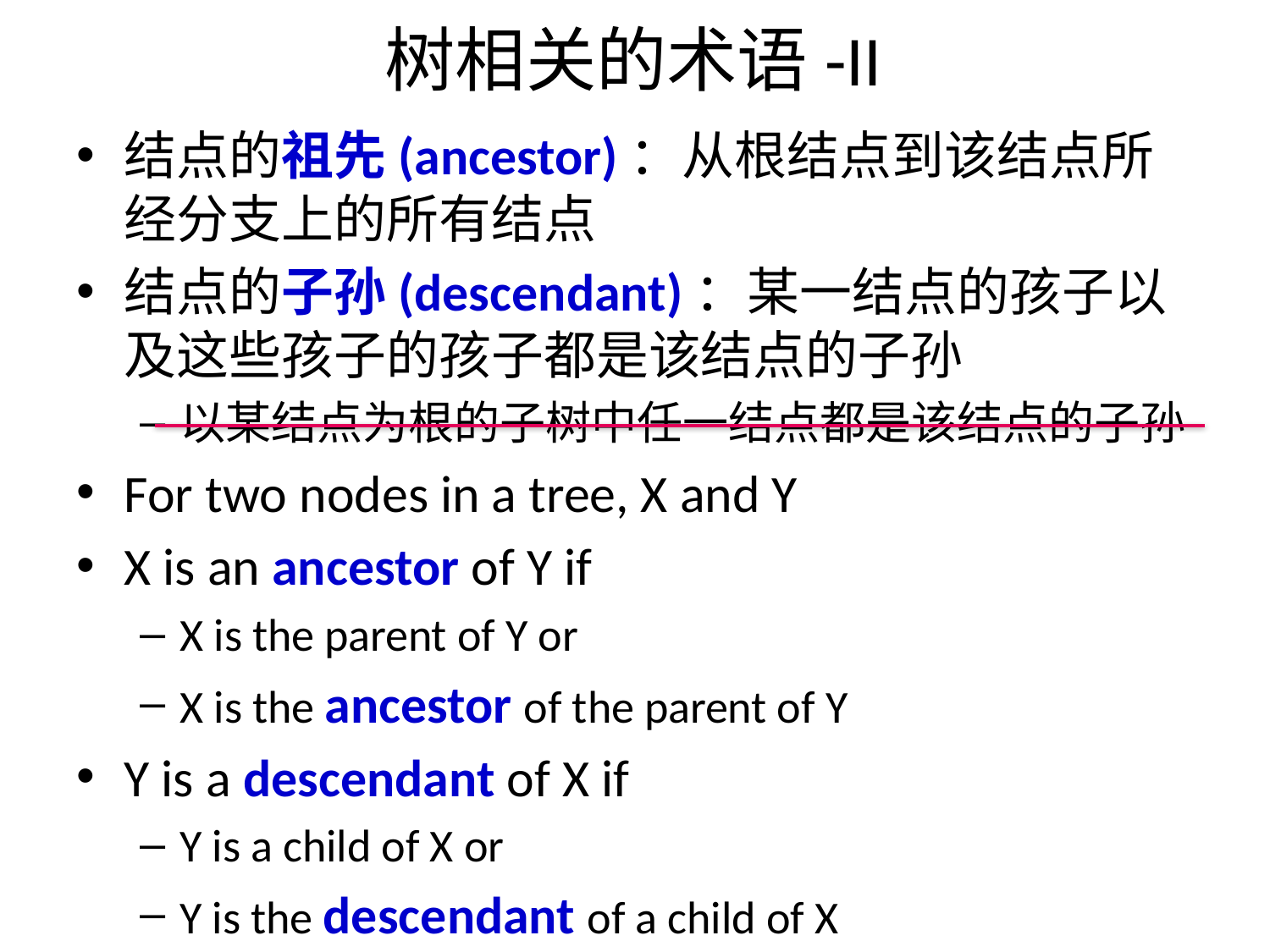

# 树相关的术语-II
结点的祖先(ancestor)：从根结点到该结点所经分支上的所有结点
结点的子孙(descendant)：某一结点的孩子以及这些孩子的孩子都是该结点的子孙
以某结点为根的子树中任一结点都是该结点的子孙
For two nodes in a tree, X and Y
X is an ancestor of Y if
X is the parent of Y or
X is the ancestor of the parent of Y
Y is a descendant of X if
Y is a child of X or
Y is the descendant of a child of X